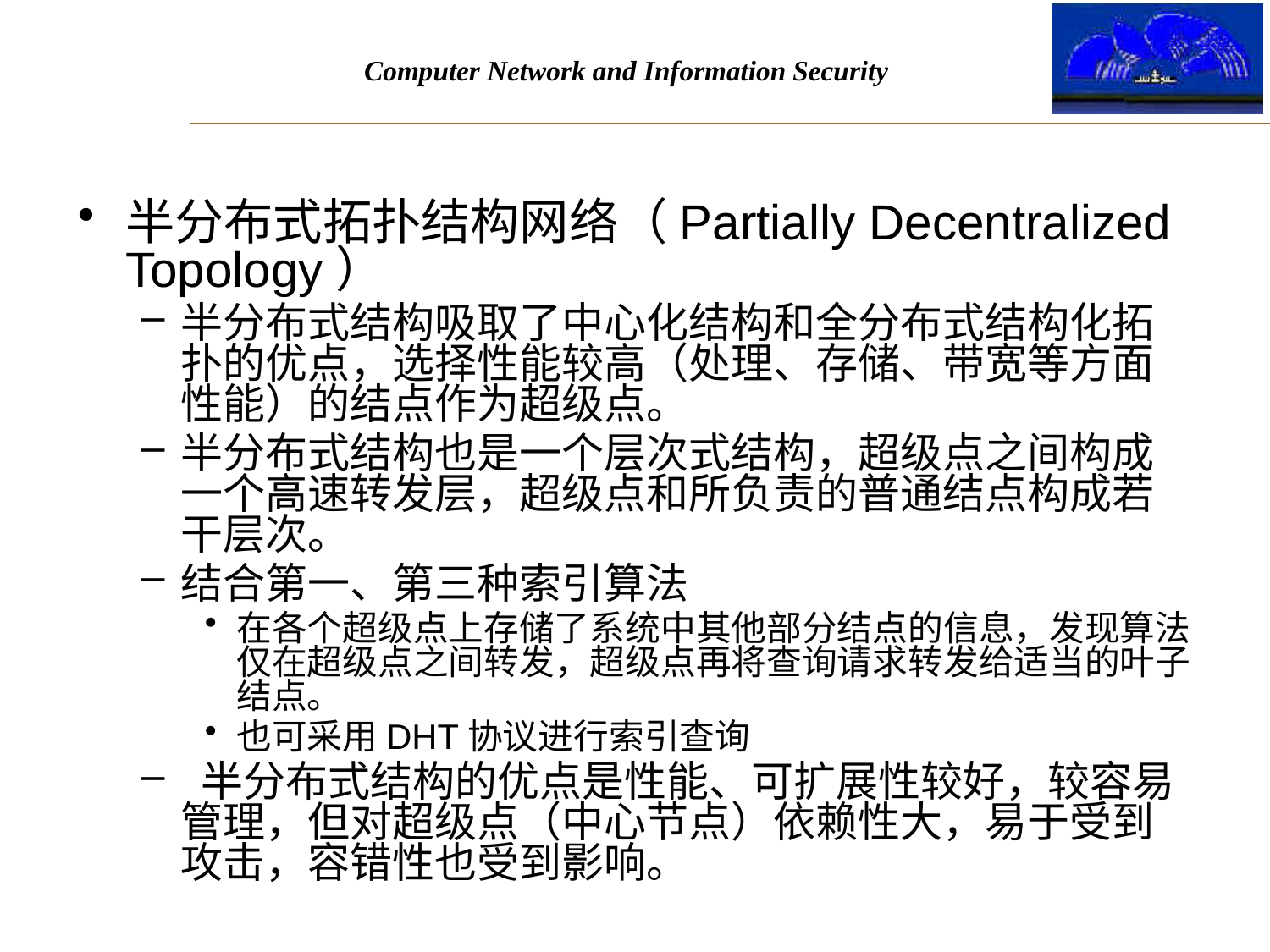

半分布式拓扑结构网络（Partially Decentralized Topology）
半分布式结构吸取了中心化结构和全分布式结构化拓扑的优点，选择性能较高（处理、存储、带宽等方面性能）的结点作为超级点。
半分布式结构也是一个层次式结构，超级点之间构成一个高速转发层，超级点和所负责的普通结点构成若干层次。
结合第一、第三种索引算法
在各个超级点上存储了系统中其他部分结点的信息，发现算法仅在超级点之间转发，超级点再将查询请求转发给适当的叶子结点。
也可采用DHT协议进行索引查询
 半分布式结构的优点是性能、可扩展性较好，较容易管理，但对超级点（中心节点）依赖性大，易于受到攻击，容错性也受到影响。